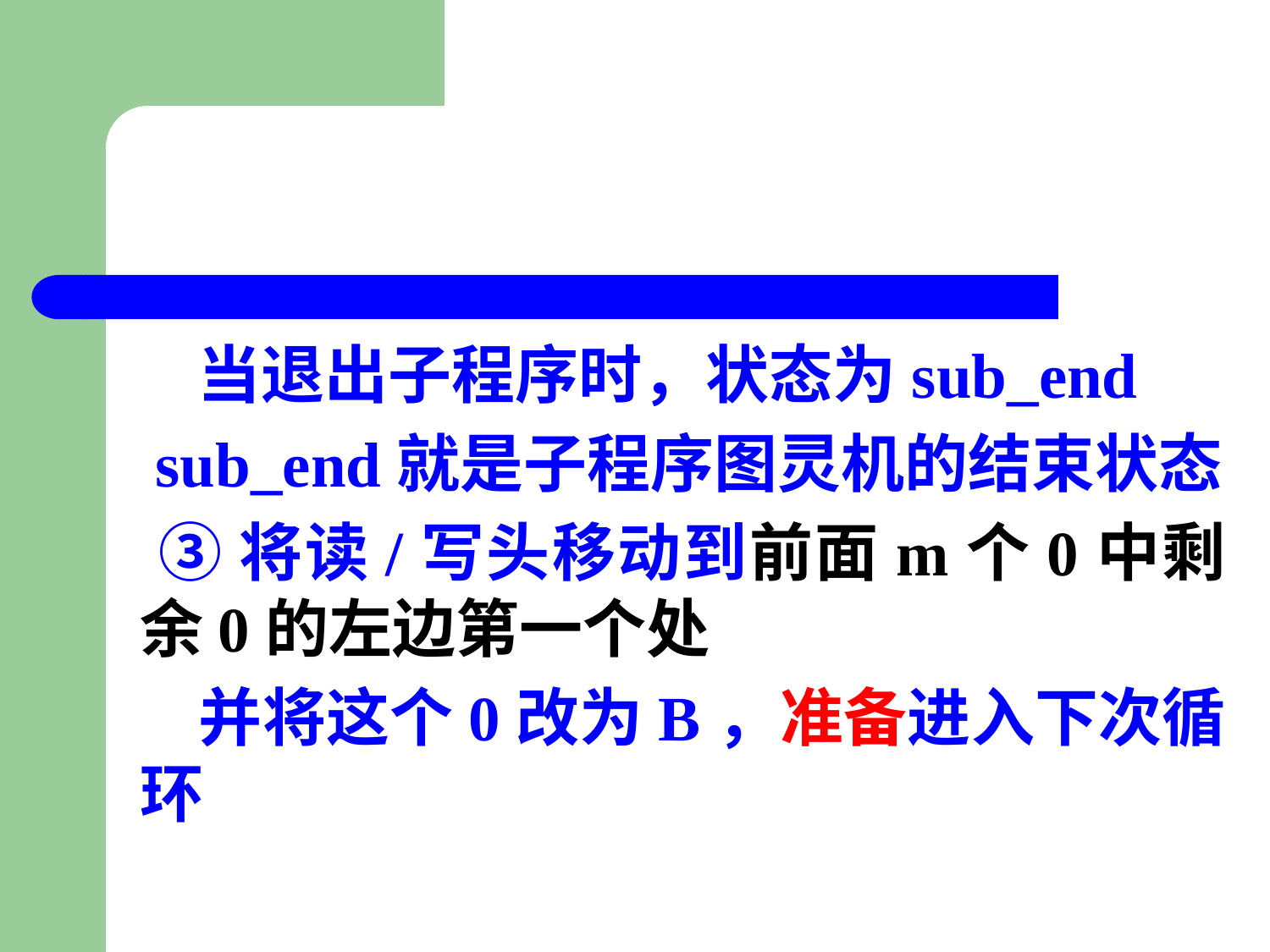

#
   当退出子程序时，状态为sub_end
 sub_end就是子程序图灵机的结束状态
 ③将读/写头移动到前面m个0中剩余0的左边第一个处
   并将这个0改为B，准备进入下次循环